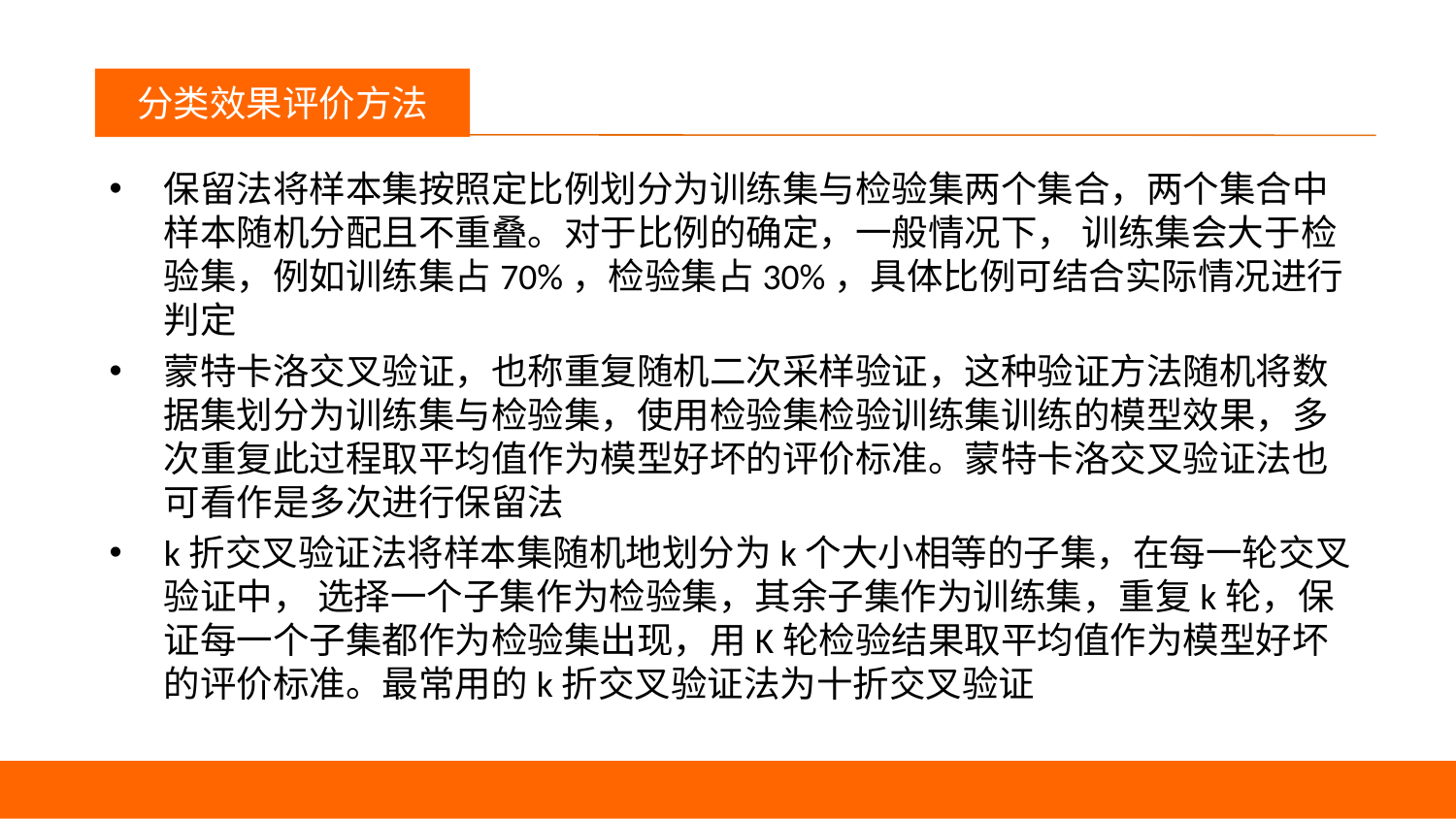

议程
分类效果评价方法

保留法将样本集按照定比例划分为训练集与检验集两个集合，两个集合中样本随机分配且不重叠。对于比例的确定，一般情况下， 训练集会大于检验集，例如训练集占70%，检验集占30%，具体比例可结合实际情况进行判定
蒙特卡洛交叉验证，也称重复随机二次采样验证，这种验证方法随机将数据集划分为训练集与检验集，使用检验集检验训练集训练的模型效果，多次重复此过程取平均值作为模型好坏的评价标准。蒙特卡洛交叉验证法也可看作是多次进行保留法
k折交叉验证法将样本集随机地划分为k个大小相等的子集，在每一轮交叉验证中， 选择一个子集作为检验集，其余子集作为训练集，重复k轮，保证每一个子集都作为检验集出现，用K轮检验结果取平均值作为模型好坏的评价标准。最常用的k折交叉验证法为十折交叉验证